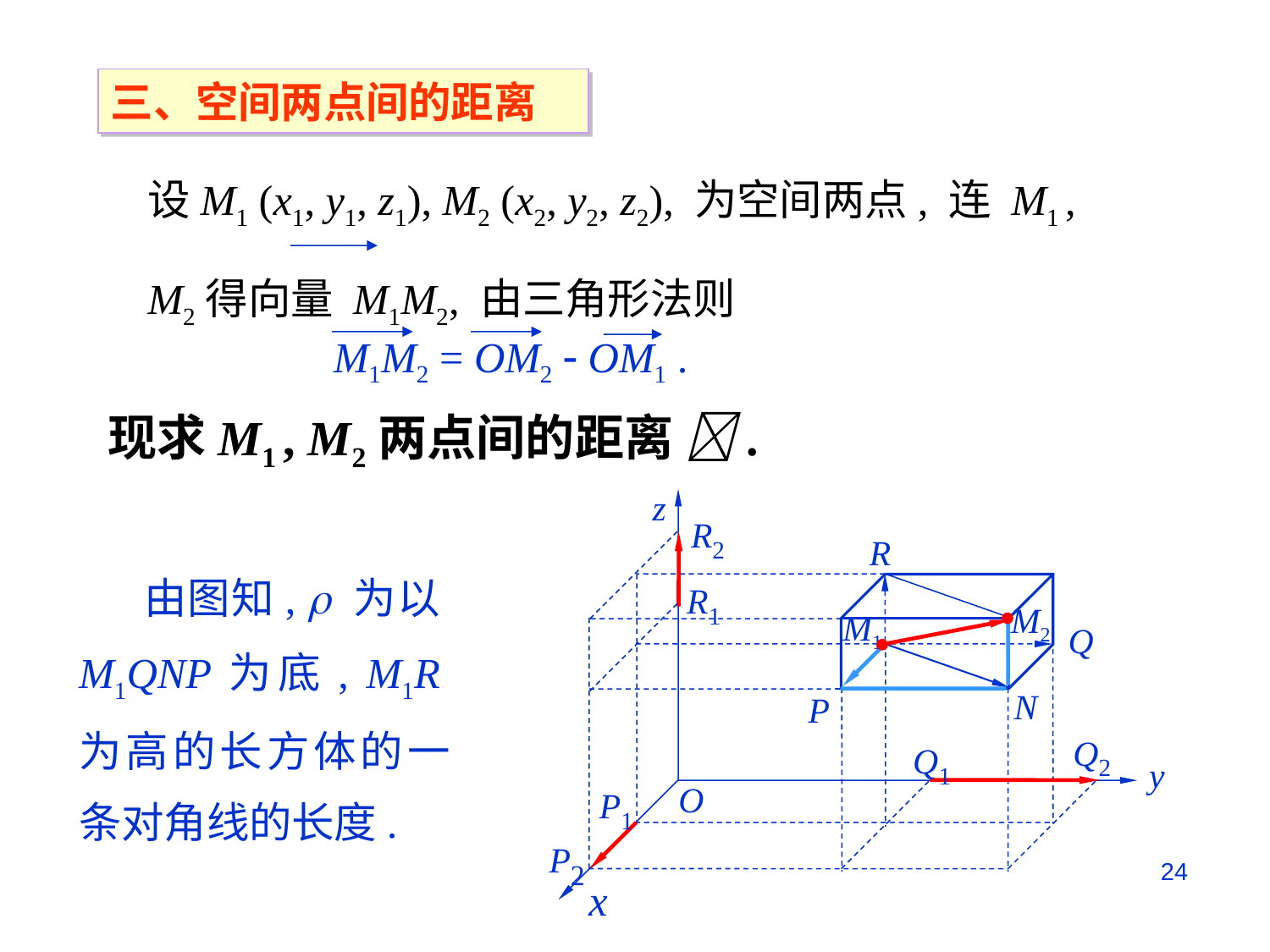

三、空间两点间的距离
设M1 (x1, y1, z1), M2 (x2, y2, z2), 为空间两点, 连 M1 , M2得向量 M1M2, 由三角形法则

M1M2 = OM2 − OM1 .

现求M1 , M2两点间的距离 ρ.
z

R2
R

R1

M2
M1

Q

N
P

Q2
Q1
y
P1
O

P2

x

     由图知, ρ 为以M1QNP为底, M1R为高的长方体的一条对角线的长度.
24